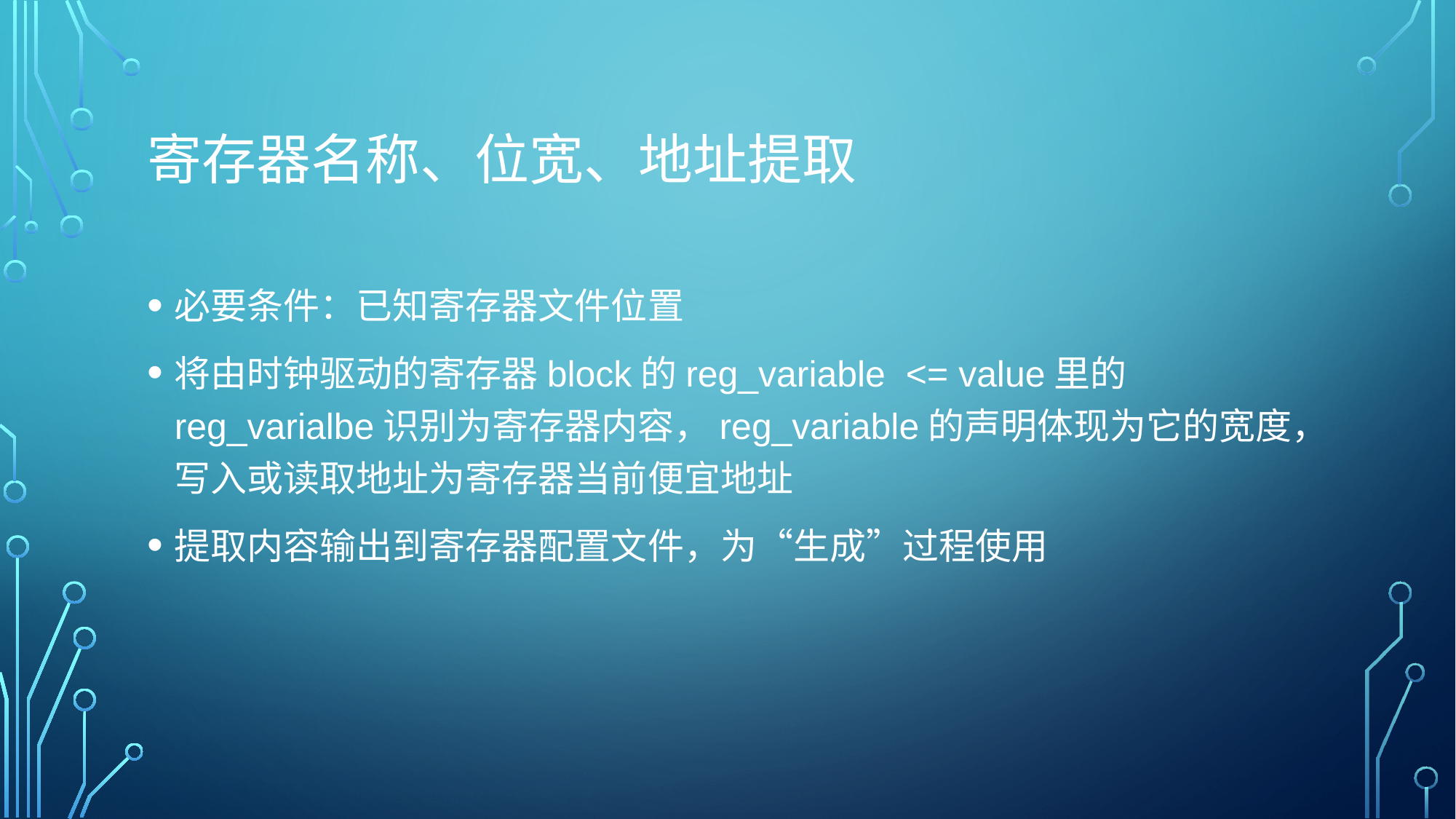

# 寄存器名称、位宽、地址提取
必要条件：已知寄存器文件位置
将由时钟驱动的寄存器block的reg_variable  <= value里的reg_varialbe识别为寄存器内容，reg_variable的声明体现为它的宽度，写入或读取地址为寄存器当前便宜地址
提取内容输出到寄存器配置文件，为“生成”过程使用